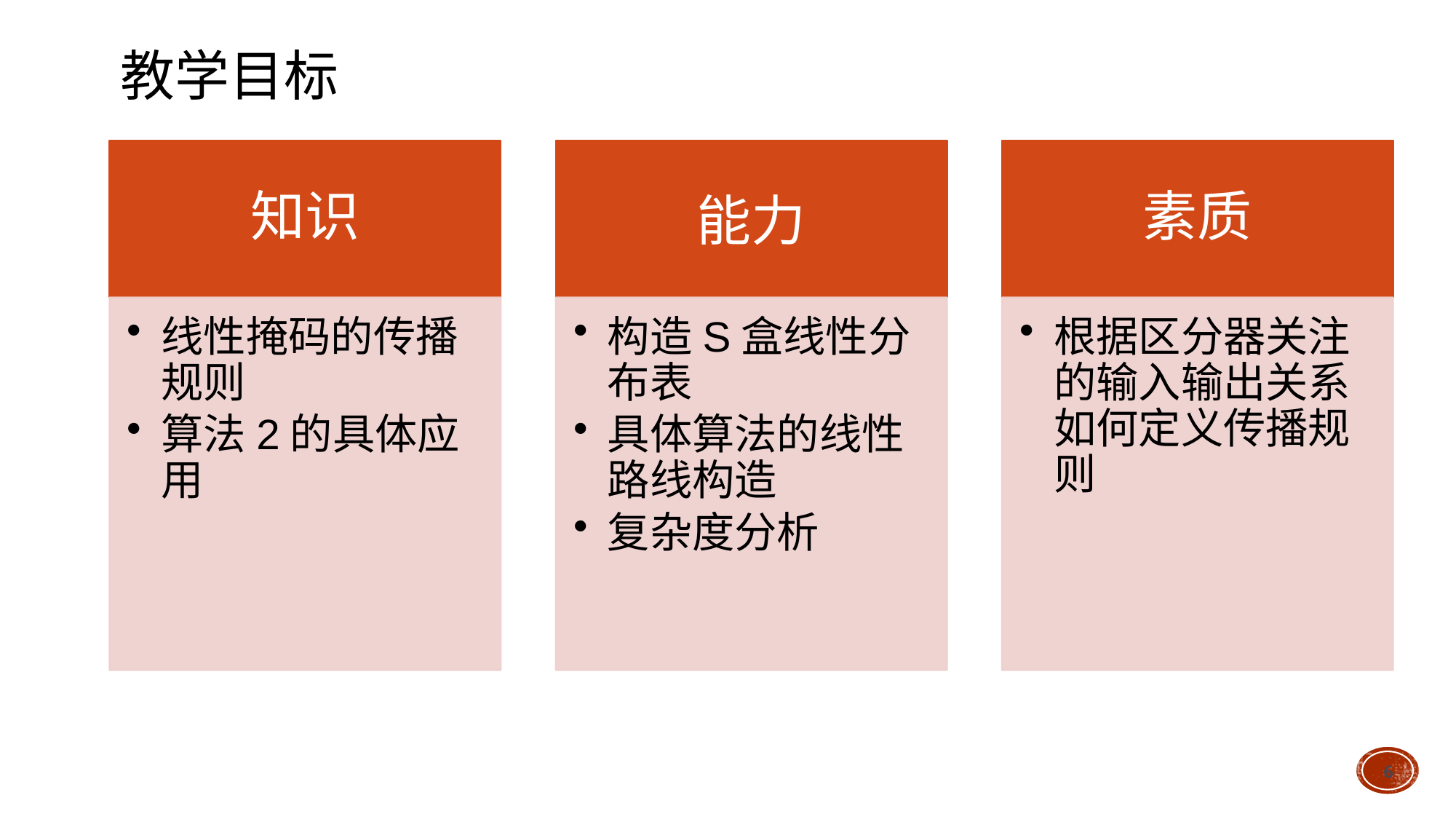

# 教学目标
知识
线性掩码的传播规则
算法2的具体应用
能力
构造S盒线性分布表
具体算法的线性路线构造
复杂度分析

素质
根据区分器关注的输入输出关系如何定义传播规则

6